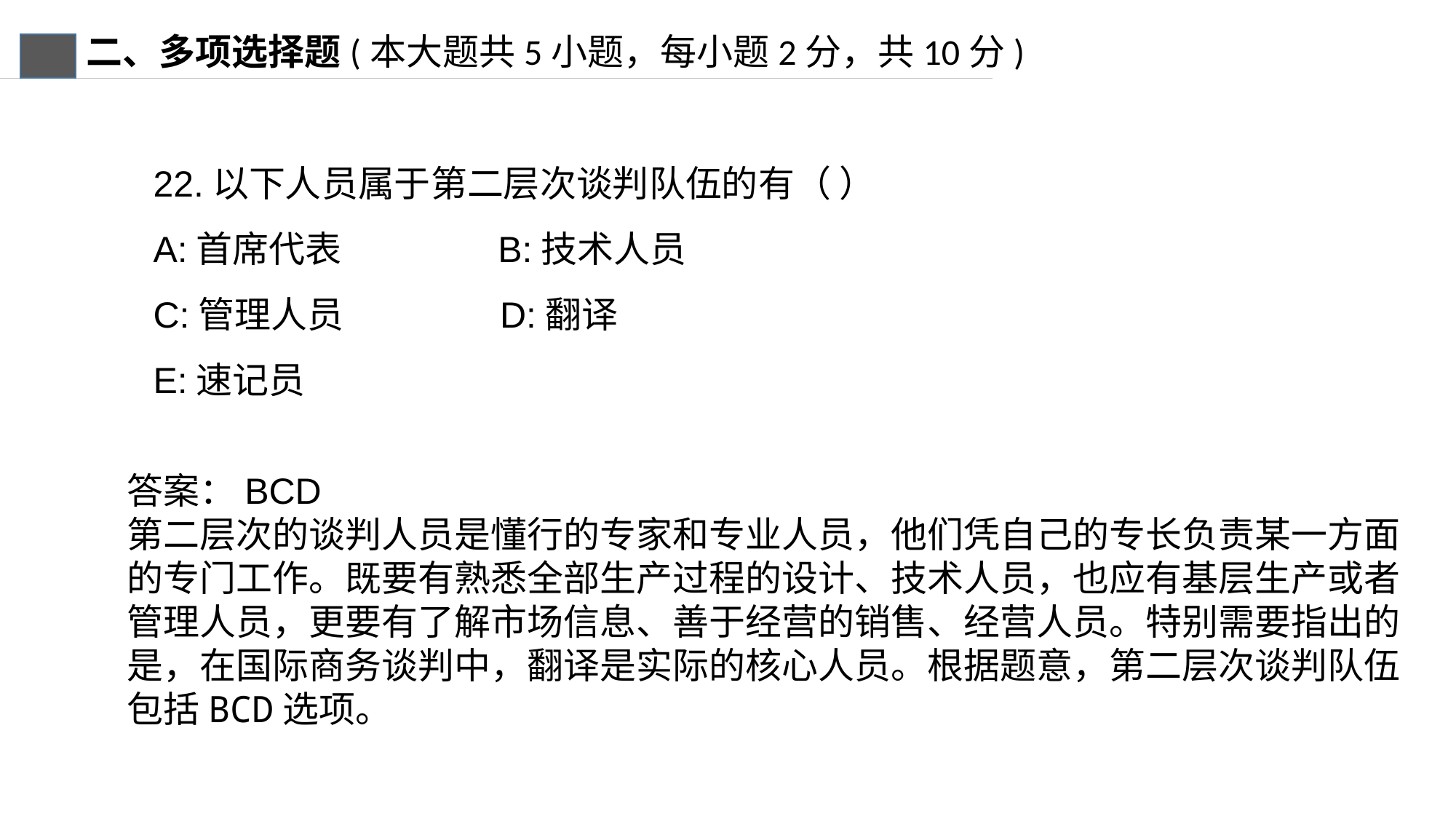

二、多项选择题(本大题共5小题，每小题2分，共10分)

22.以下人员属于第二层次谈判队伍的有（ ）
A:首席代表                  B:技术人员
C:管理人员                  D:翻译
E:速记员
答案：BCD
第二层次的谈判人员是懂行的专家和专业人员，他们凭自己的专长负责某一方面的专门工作。既要有熟悉全部生产过程的设计、技术人员，也应有基层生产或者管理人员，更要有了解市场信息、善于经营的销售、经营人员。特别需要指出的是，在国际商务谈判中，翻译是实际的核心人员。根据题意，第二层次谈判队伍包括BCD选项。